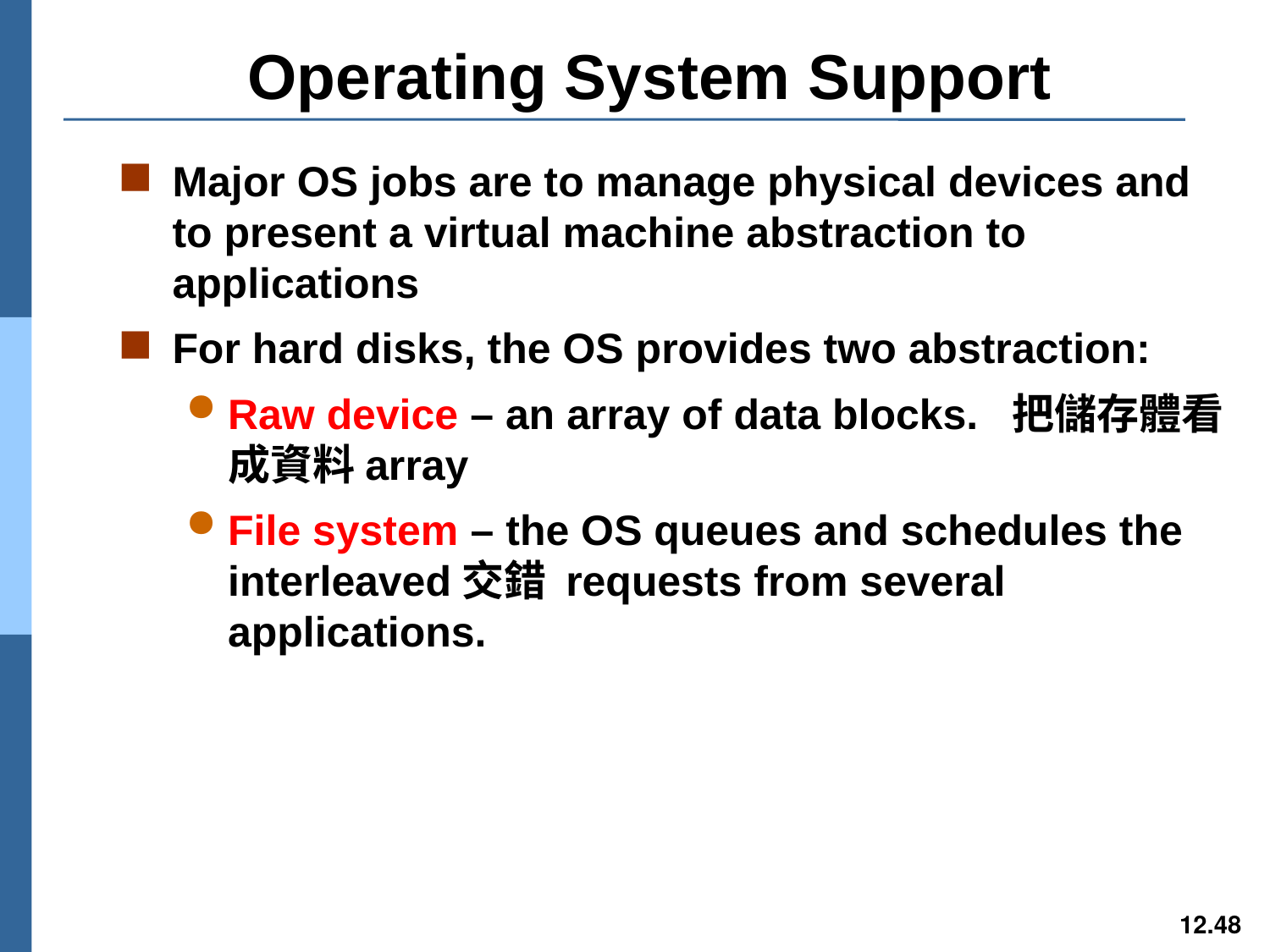

# Operating System Support
Major OS jobs are to manage physical devices and to present a virtual machine abstraction to applications
For hard disks, the OS provides two abstraction:
Raw device – an array of data blocks.  把儲存體看成資料array
File system – the OS queues and schedules the interleaved交錯 requests from several applications.